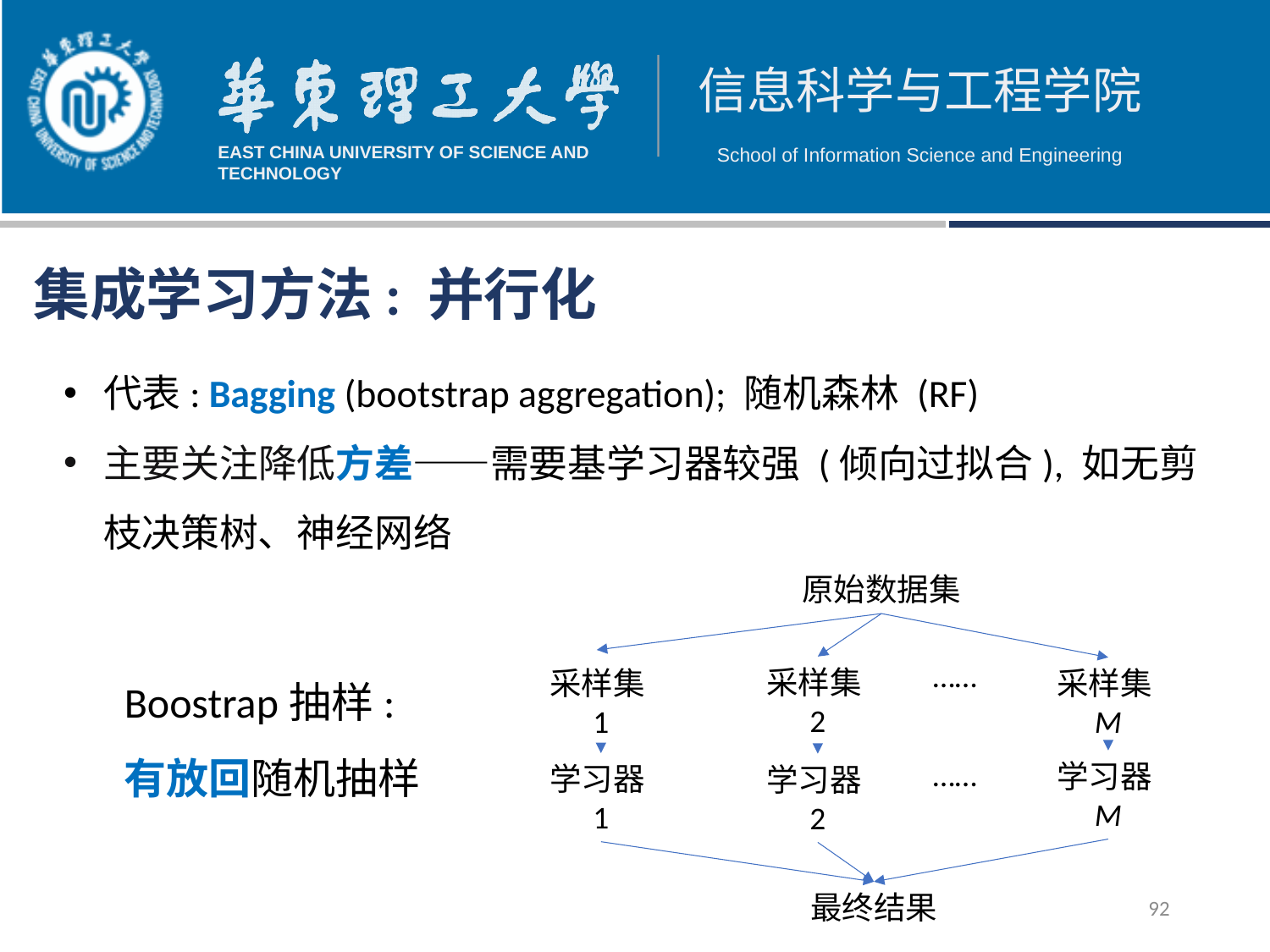

集成学习方法: 并行化
代表: Bagging (bootstrap aggregation); 随机森林 (RF)
主要关注降低方差——需要基学习器较强 (倾向过拟合), 如无剪枝决策树、神经网络

原始数据集
Boostrap抽样:
有放回随机抽样
……
采样集2
采样集1
采样集M
……
学习器M
学习器1
学习器2
最终结果
92